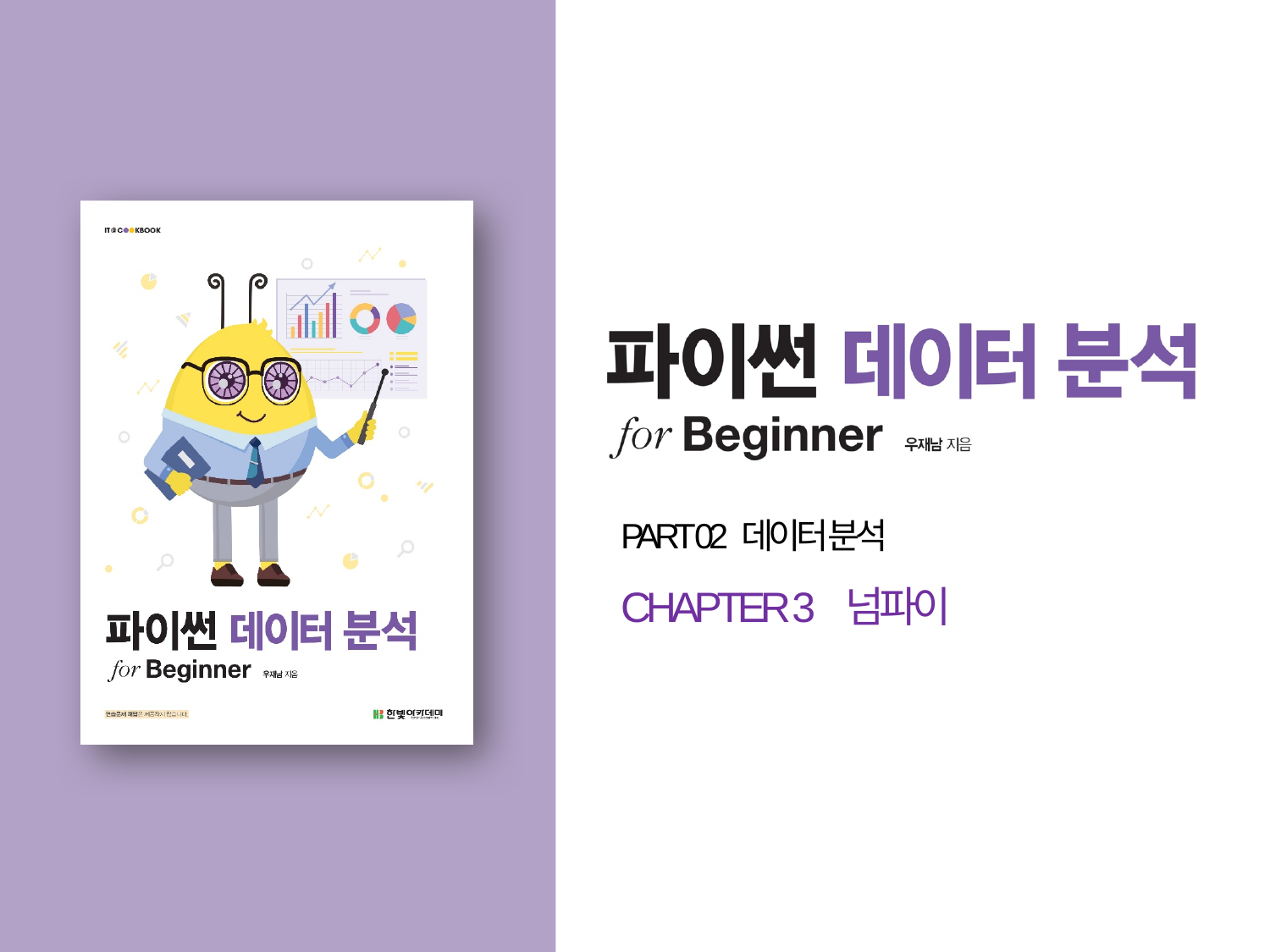

PART 02 데이터 분석
CHAPTER 3   넘파이